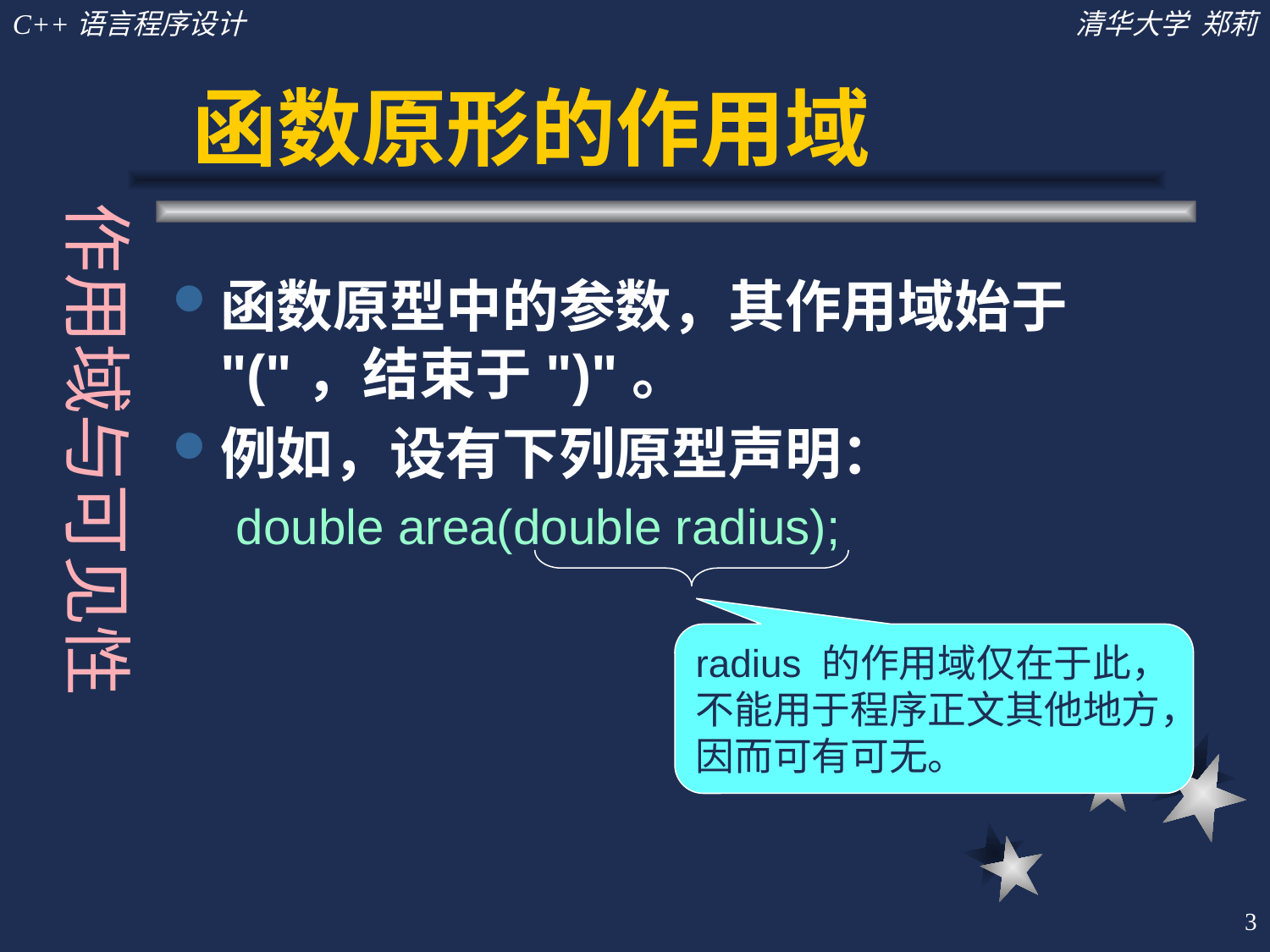

# 函数原形的作用域
作用域与可见性
函数原型中的参数，其作用域始于
"("，结束于")"。
例如，设有下列原型声明：
double area(double radius);

radius 的作用域仅在于此，不能用于程序正文其他地方，因而可有可无。
3